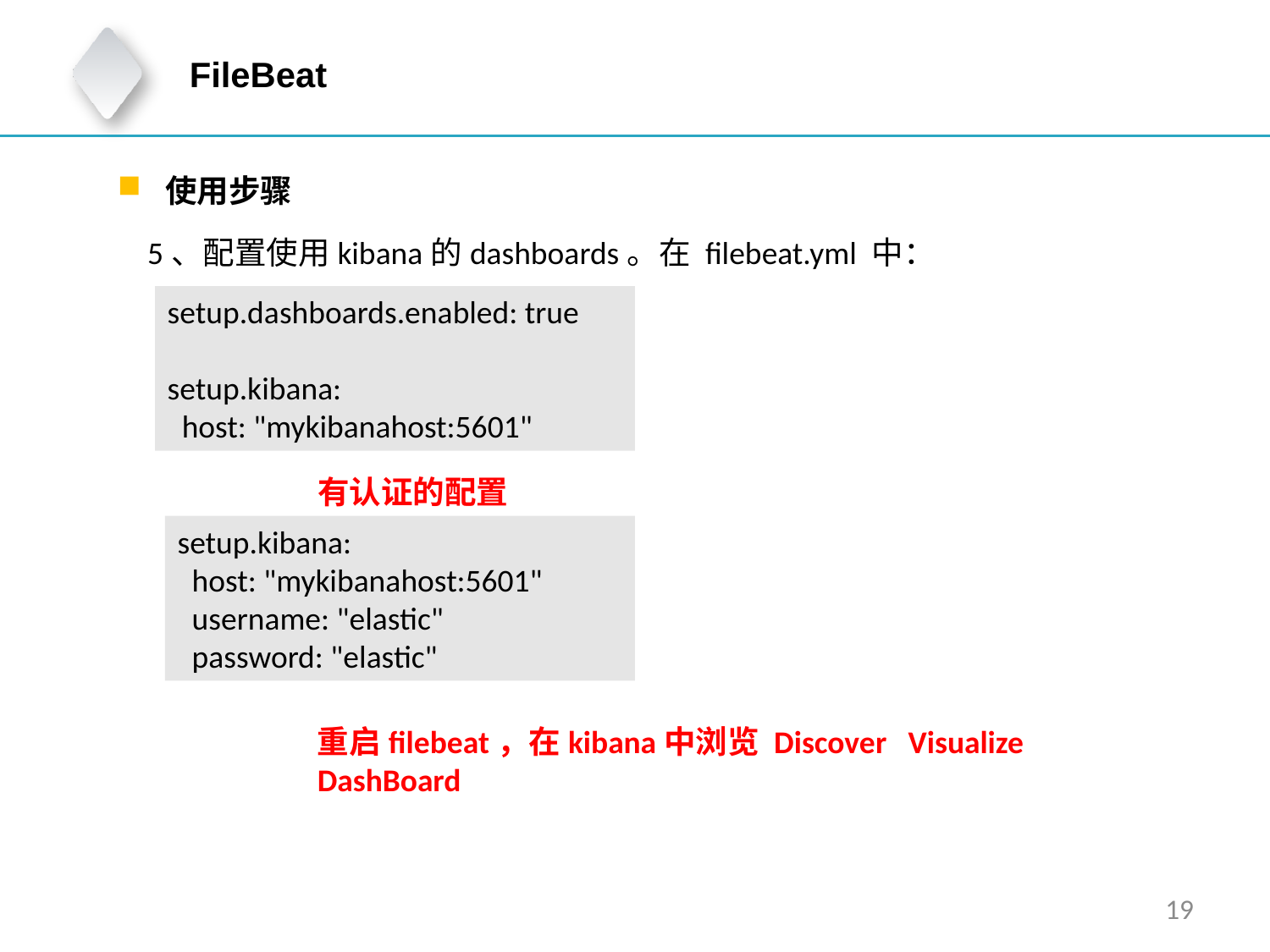

FileBeat
使用步骤
5、配置使用kibana的dashboards。在 filebeat.yml 中：
setup.dashboards.enabled: true

setup.kibana:
  host: "mykibanahost:5601"
有认证的配置
setup.kibana:
  host: "mykibanahost:5601"
  username: "elastic"
  password: "elastic"
重启filebeat，在kibana中浏览 Discover   Visualize  DashBoard
19